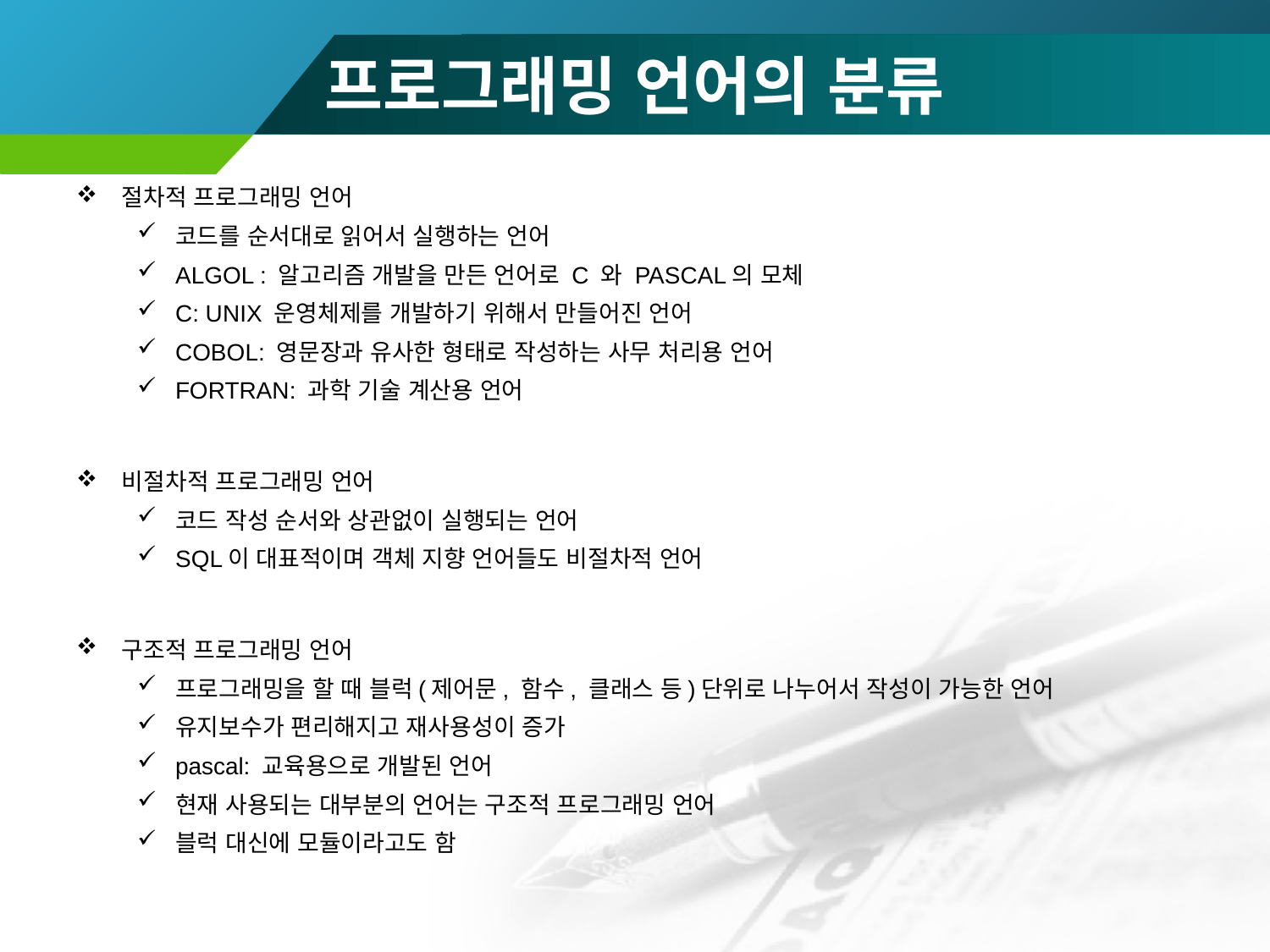

# 프로그래밍 언어의 분류
절차적 프로그래밍 언어
코드를 순서대로 읽어서 실행하는 언어
ALGOL : 알고리즘 개발을 만든 언어로 C 와 PASCAL의 모체
C: UNIX 운영체제를 개발하기 위해서 만들어진 언어
COBOL: 영문장과 유사한 형태로 작성하는 사무 처리용 언어
FORTRAN: 과학 기술 계산용 언어

비절차적 프로그래밍 언어
코드 작성 순서와 상관없이 실행되는 언어
SQL이 대표적이며 객체 지향 언어들도 비절차적 언어

구조적 프로그래밍 언어
프로그래밍을 할 때 블럭(제어문, 함수, 클래스 등)단위로 나누어서 작성이 가능한 언어
유지보수가 편리해지고 재사용성이 증가
pascal: 교육용으로 개발된 언어
현재 사용되는 대부분의 언어는 구조적 프로그래밍 언어
블럭 대신에 모듈이라고도 함